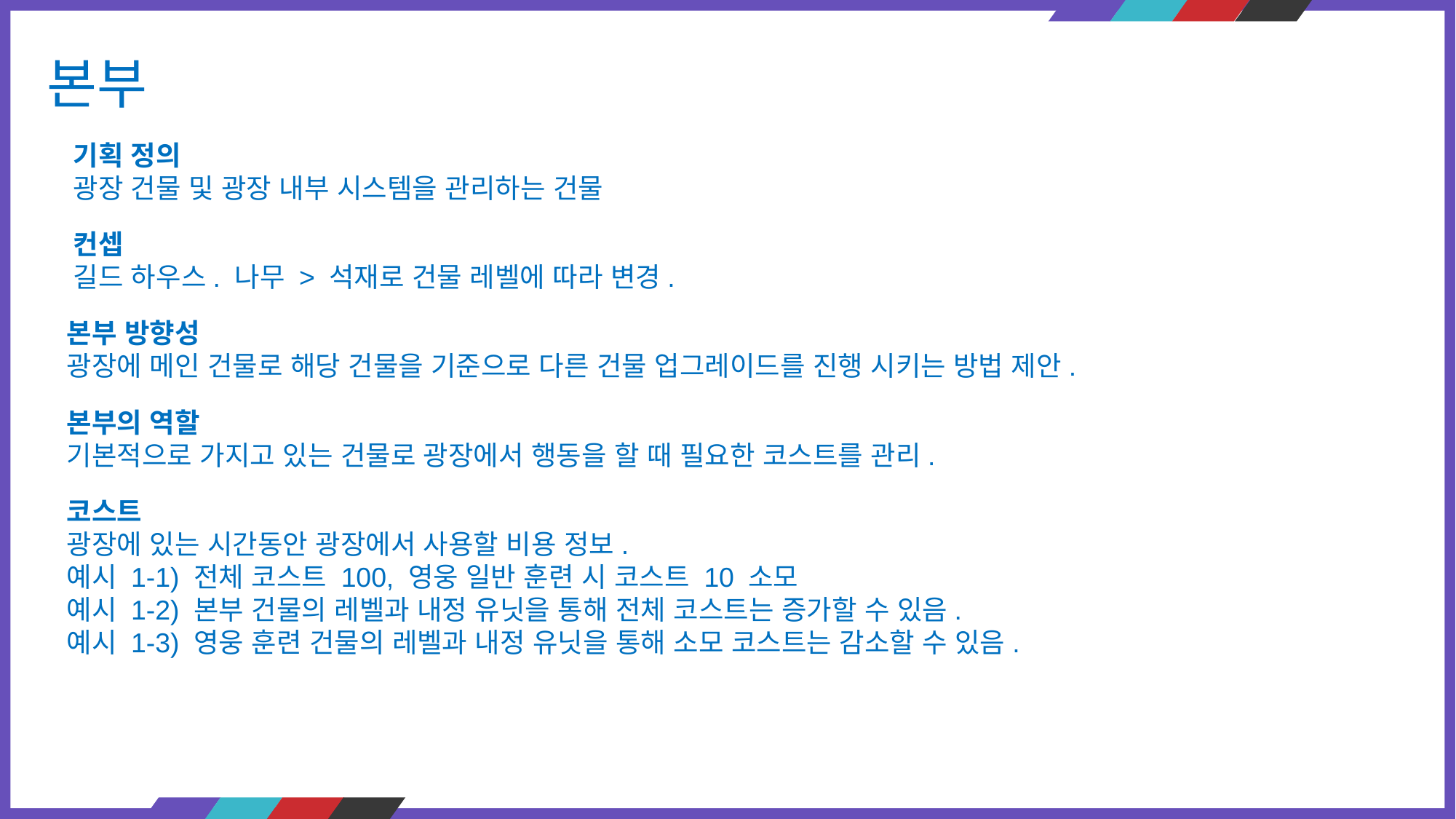

본부
기획 정의
광장 건물 및 광장 내부 시스템을 관리하는 건물
컨셉
길드 하우스. 나무 > 석재로 건물 레벨에 따라 변경.
본부 방향성
광장에 메인 건물로 해당 건물을 기준으로 다른 건물 업그레이드를 진행 시키는 방법 제안.
본부의 역할
기본적으로 가지고 있는 건물로 광장에서 행동을 할 때 필요한 코스트를 관리.
코스트
광장에 있는 시간동안 광장에서 사용할 비용 정보.
예시 1-1) 전체 코스트 100, 영웅 일반 훈련 시 코스트 10 소모
예시 1-2) 본부 건물의 레벨과 내정 유닛을 통해 전체 코스트는 증가할 수 있음.
예시 1-3) 영웅 훈련 건물의 레벨과 내정 유닛을 통해 소모 코스트는 감소할 수 있음.